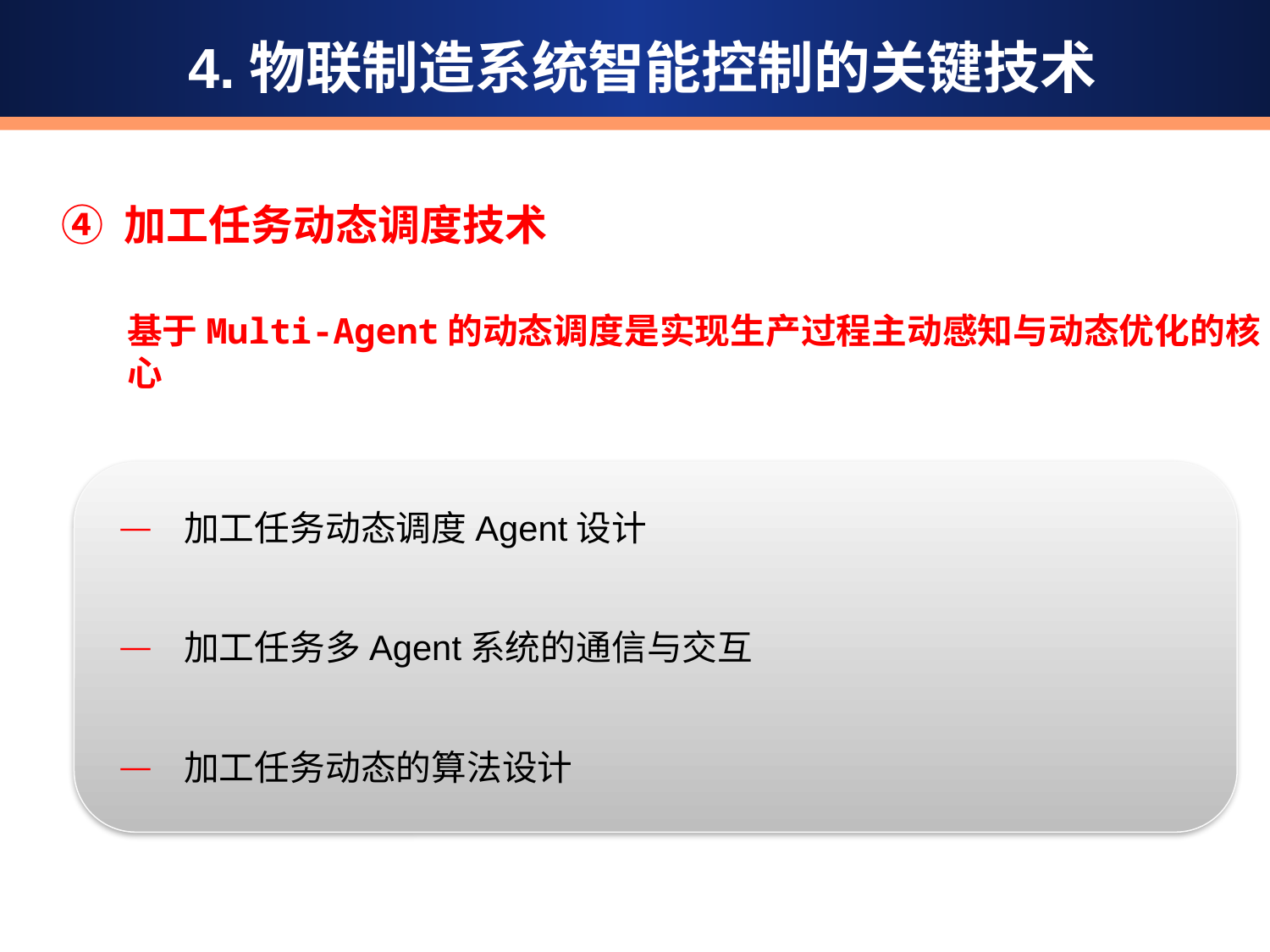

4.物联制造系统智能控制的关键技术
④ 加工任务动态调度技术
基于Multi-Agent的动态调度是实现生产过程主动感知与动态优化的核心

加工任务动态调度Agent设计

加工任务多Agent系统的通信与交互

加工任务动态的算法设计